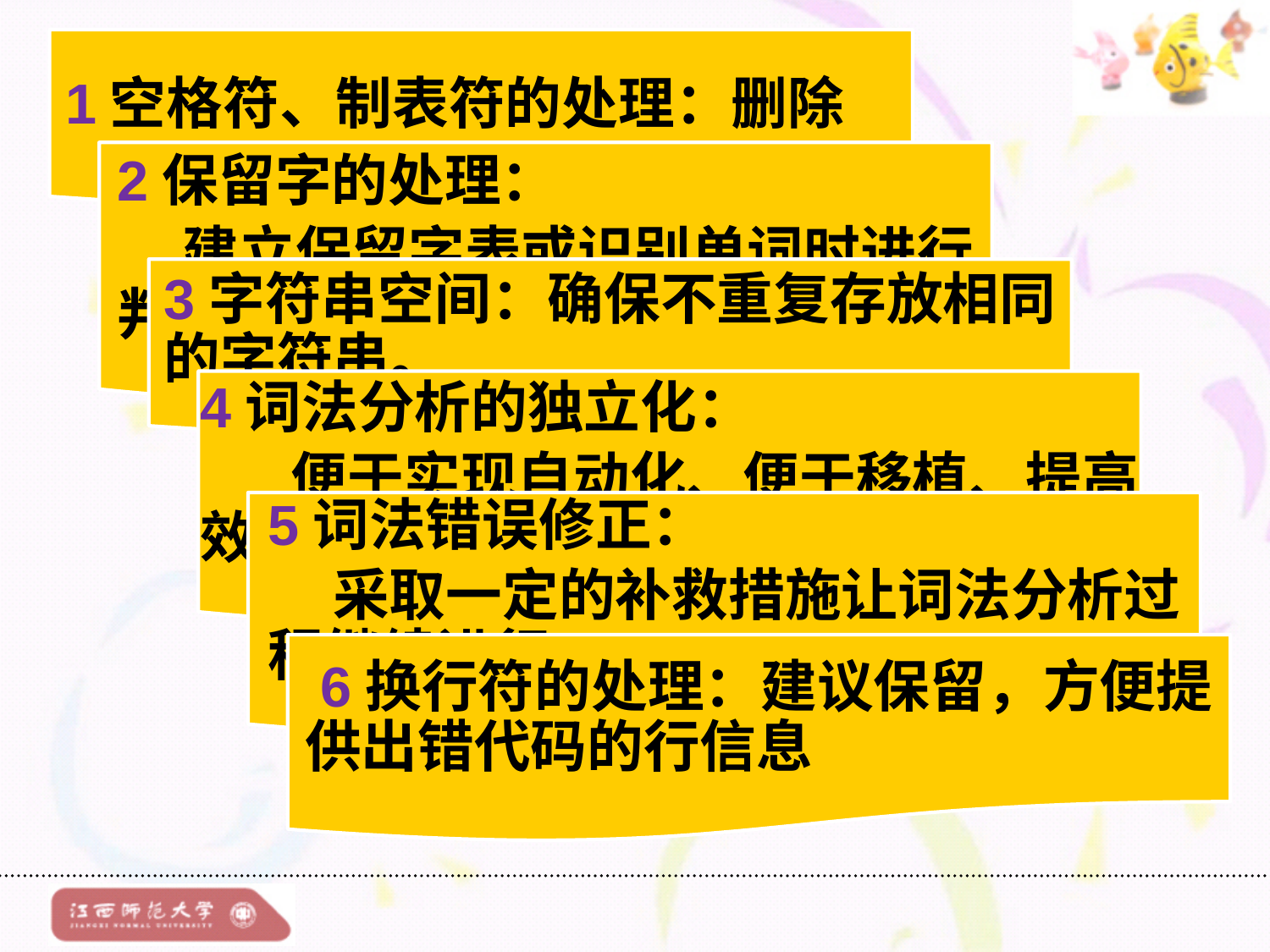

1空格符、制表符的处理：删除
2保留字的处理：
    建立保留字表或识别单词时进行判断
3字符串空间：确保不重复存放相同的字符串。
4词法分析的独立化：
      便于实现自动化、便于移植、提高效率。
5词法错误修正：
    采取一定的补救措施让词法分析过程继续进行
 6换行符的处理：建议保留，方便提供出错代码的行信息